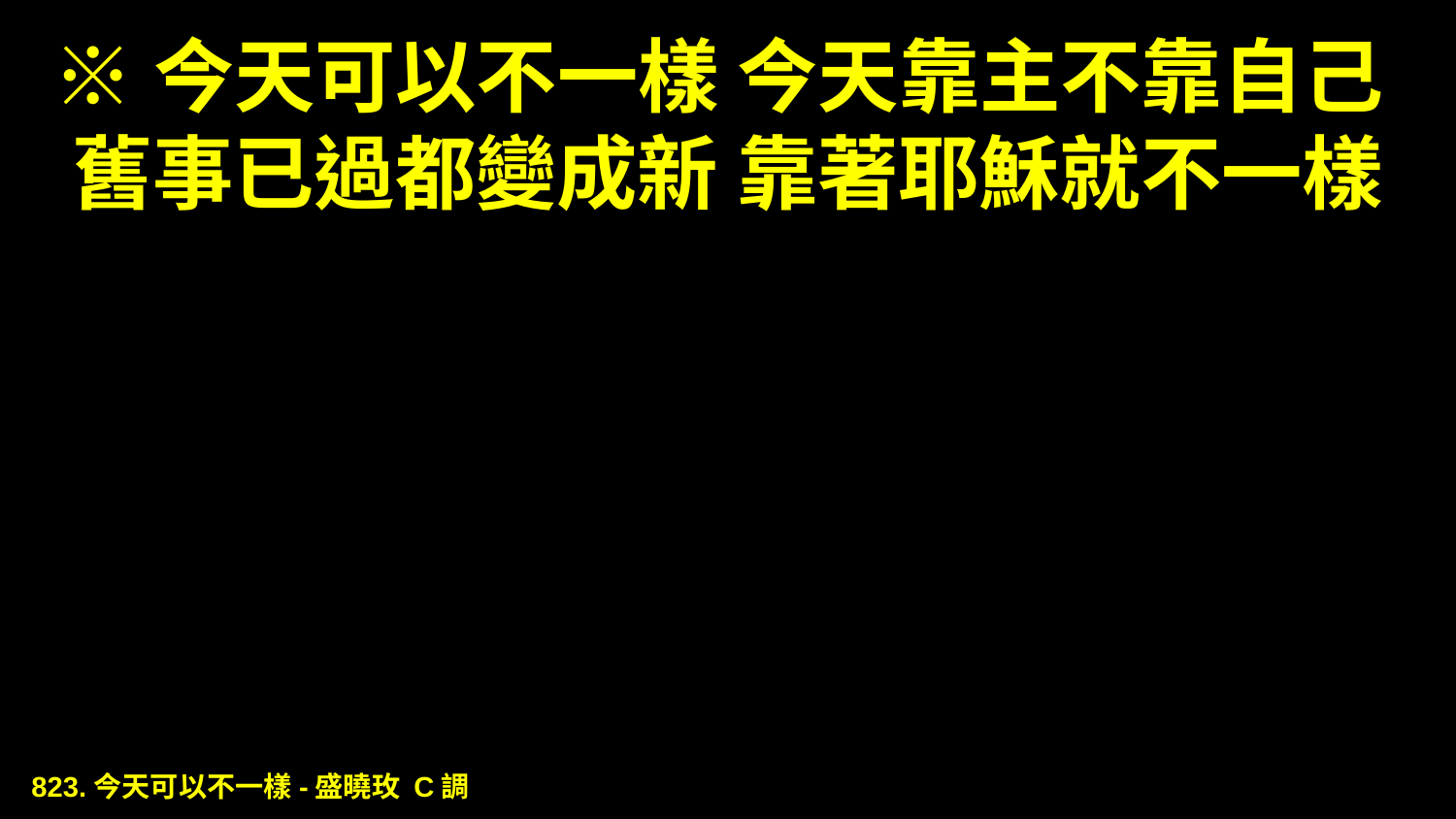

# ※今天可以不一樣 今天靠主不靠自己 舊事已過都變成新 靠著耶穌就不一樣
823.今天可以不一樣-盛曉玫 C調